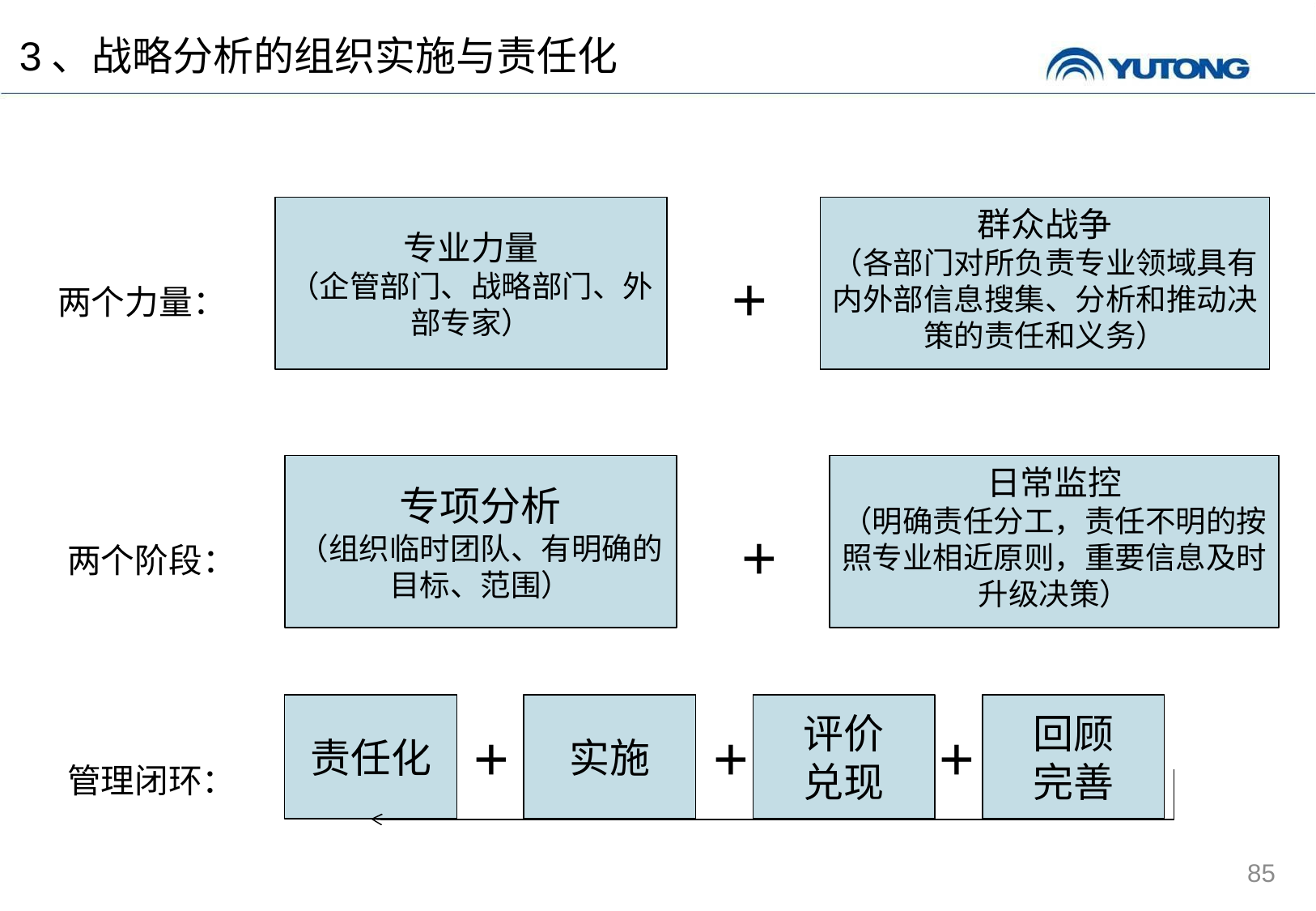

3、战略分析的组织实施与责任化
专业力量
（企管部门、战略部门、外部专家）
群众战争
（各部门对所负责专业领域具有内外部信息搜集、分析和推动决策的责任和义务）

两个力量：
+
+
+
专项分析
（组织临时团队、有明确的目标、范围）
日常监控
（明确责任分工，责任不明的按照专业相近原则，重要信息及时升级决策）

两个阶段：
+
责任化
实施
评价
兑现
回顾
完善
+
+
+
管理闭环：
85